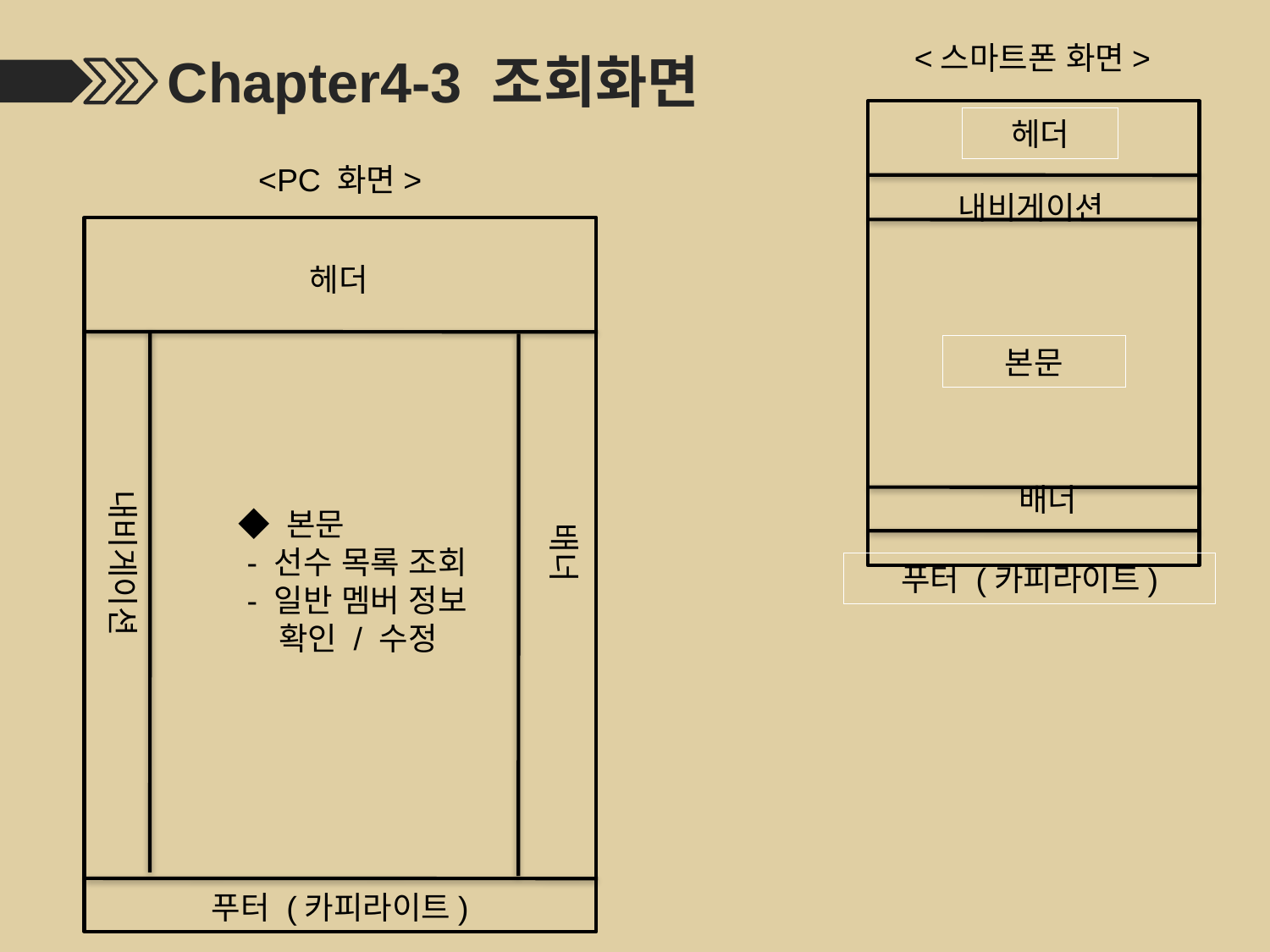

<스마트폰 화면>

헤더
내비게이션
본문
배너
푸터 (카피라이트)
Chapter4-3 조회화면

<PC 화면>

헤더
내비게이션
◆ 본문
 - 선수 목록 조회
 - 일반 멤버 정보
　 확인 / 수정
배너
푸터 (카피라이트)